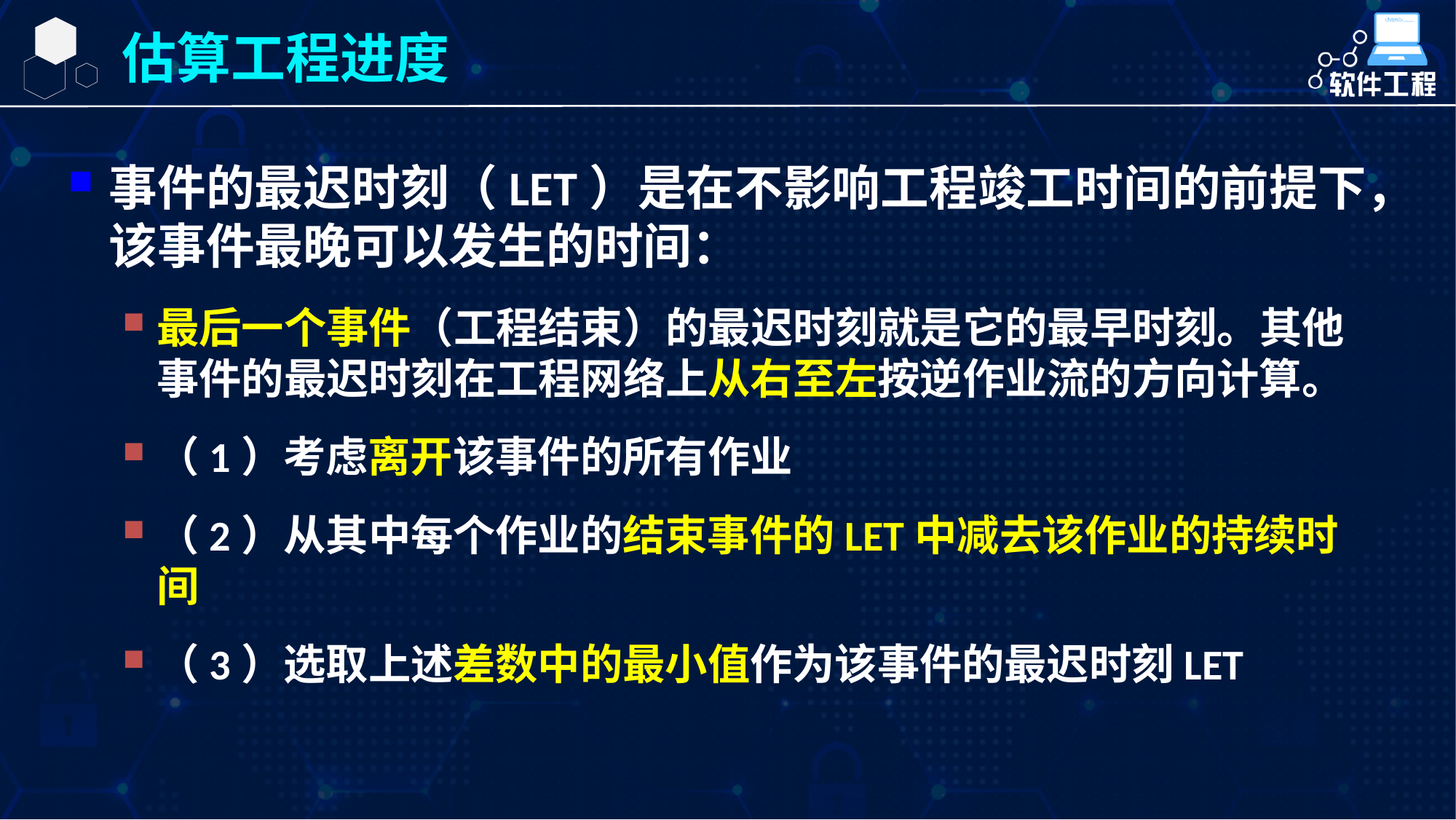

估算工程进度
事件的最迟时刻（LET）是在不影响工程竣工时间的前提下，该事件最晚可以发生的时间：
最后一个事件（工程结束）的最迟时刻就是它的最早时刻。其他事件的最迟时刻在工程网络上从右至左按逆作业流的方向计算。
（1）考虑离开该事件的所有作业
（2）从其中每个作业的结束事件的LET中减去该作业的持续时间
（3）选取上述差数中的最小值作为该事件的最迟时刻LET